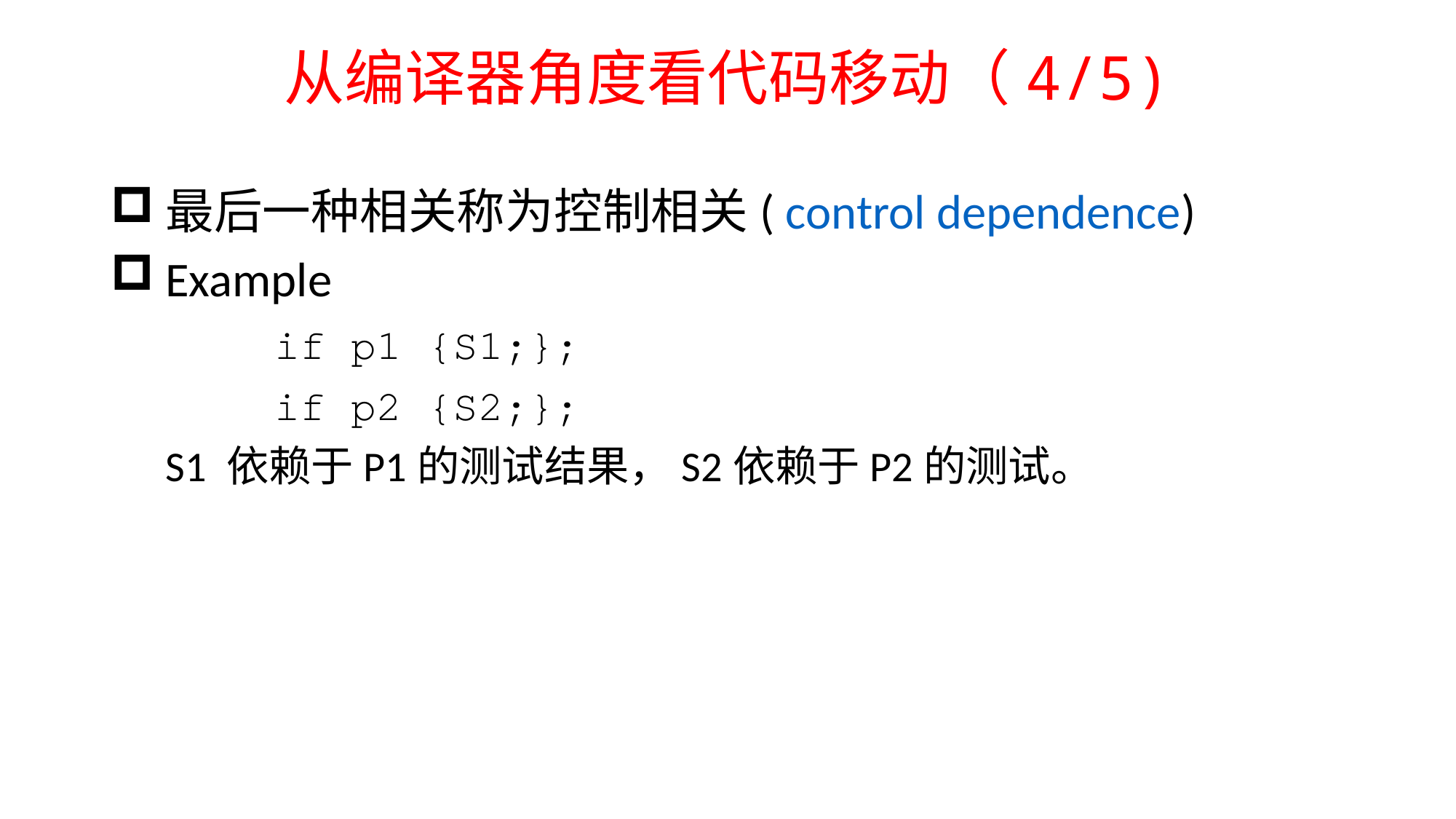

# 从编译器角度看代码移动（4/5)
最后一种相关称为控制相关( control dependence)
Example
		if p1 {S1;};
		if p2 {S2;};
 	S1 依赖于P1的测试结果，S2依赖于P2的测试。